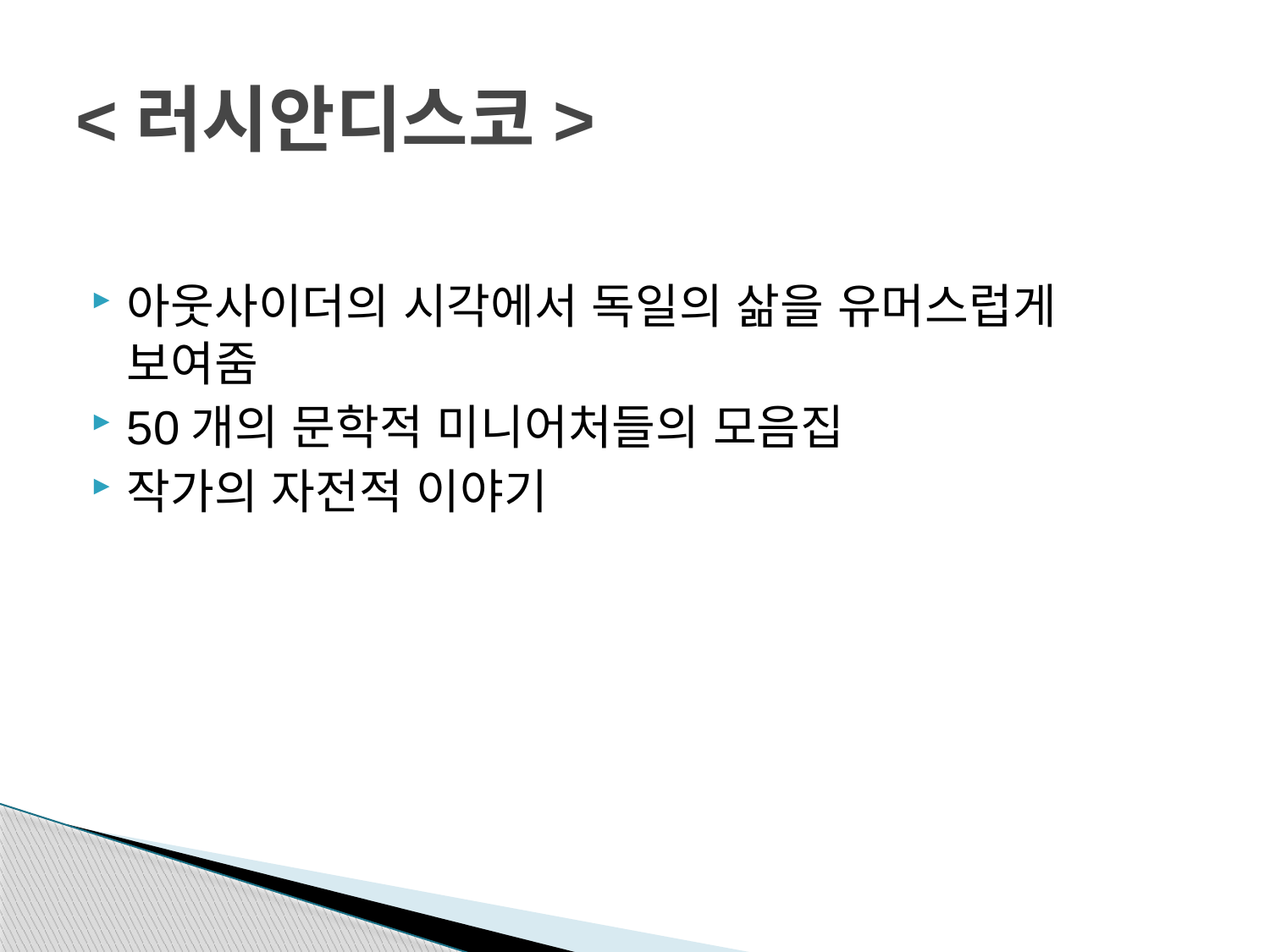

# <러시안디스코>

아웃사이더의 시각에서 독일의 삶을 유머스럽게 보여줌
50개의 문학적 미니어처들의 모음집
작가의 자전적 이야기